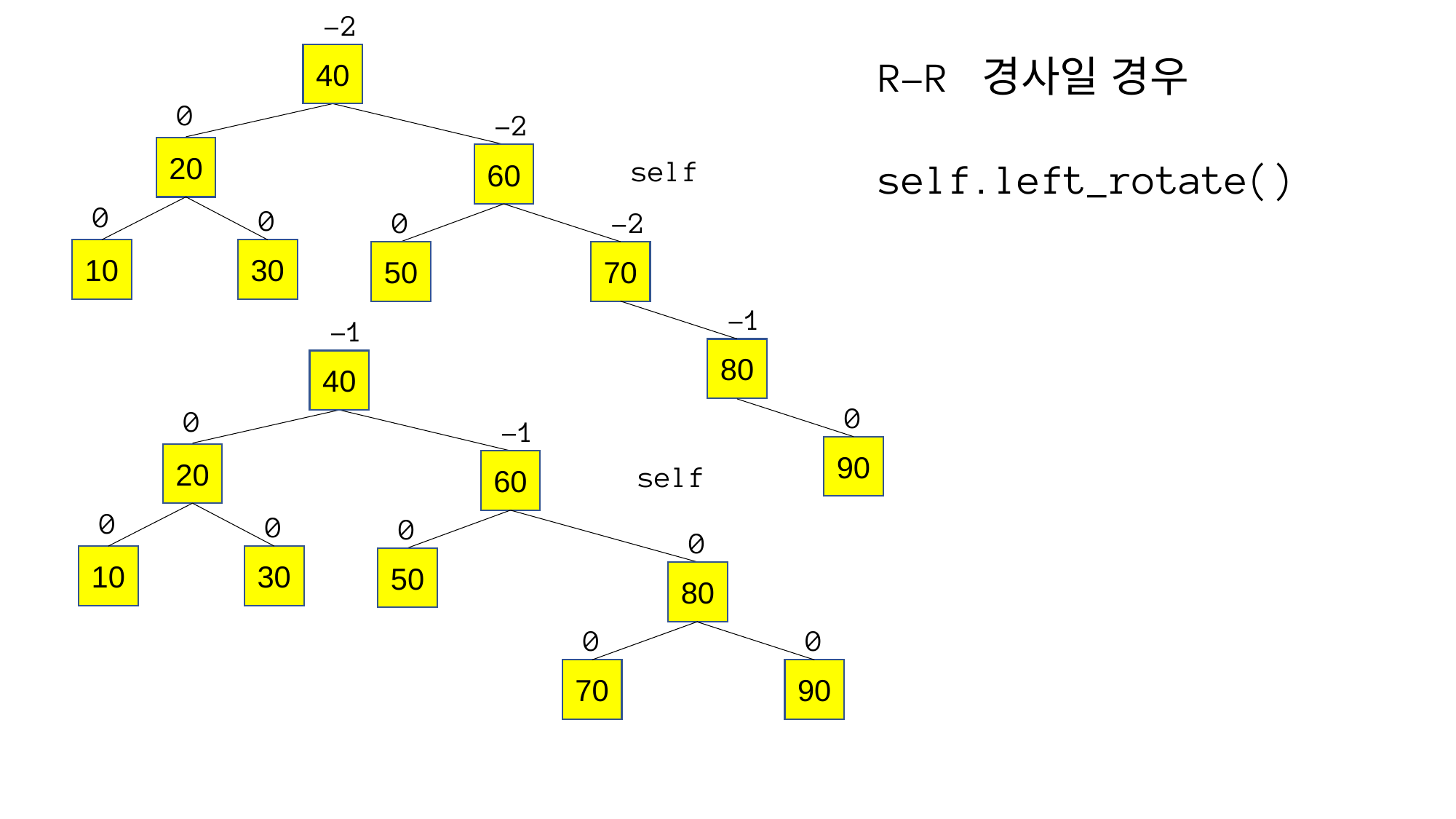

-2
R-R 경사일 경우

self.left_rotate()
40
0
-2
20
60
self
0
0
0
-2
10
30
50
70
-1
-1
80
40
0
0
-1
90
20
60
self
0
0
0
0
10
30
50
80
0
0
70
90